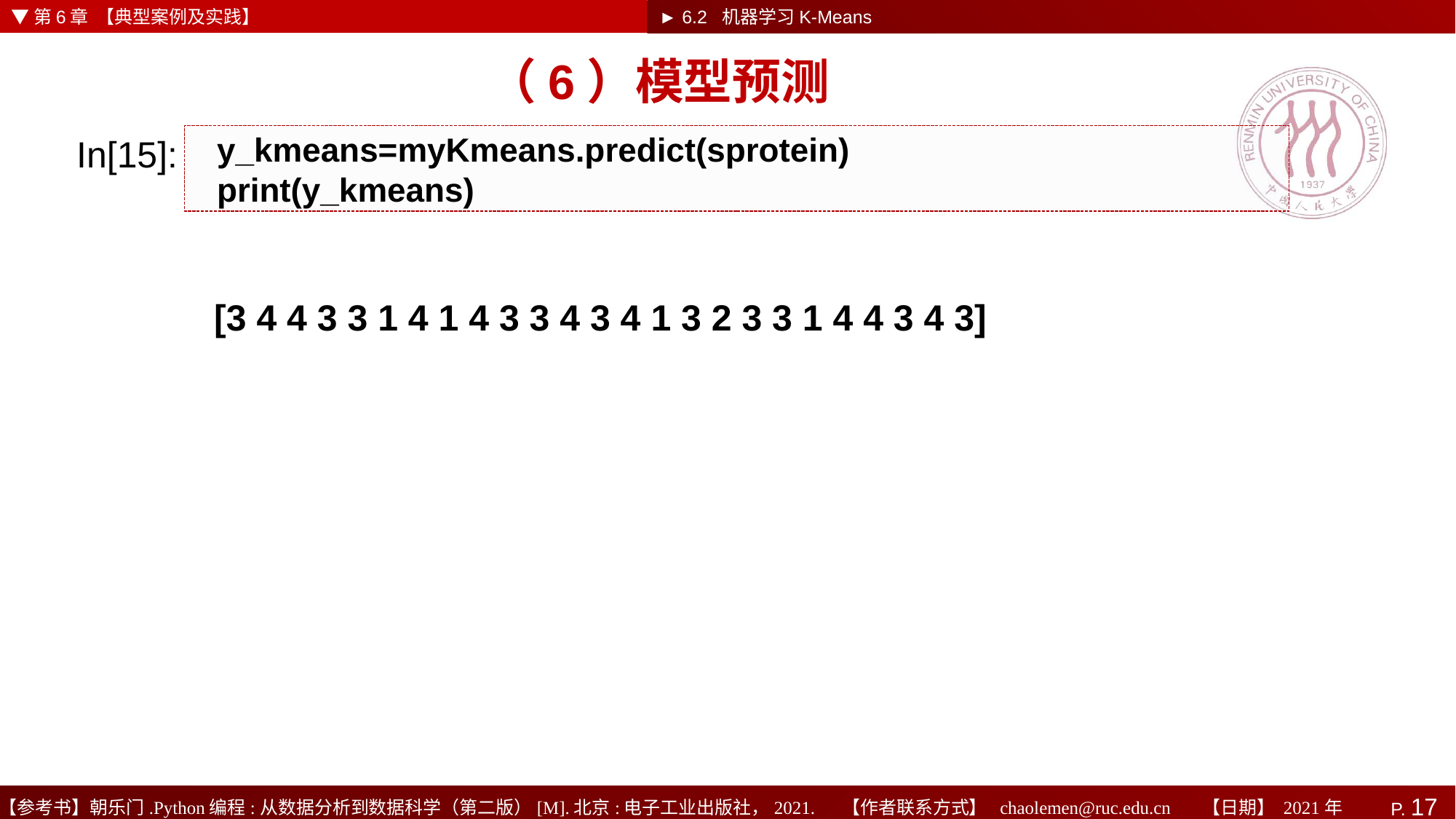

▼第6章  【典型案例及实践】
► 6.2  机器学习K-Means
# （6）模型预测
In[15]:
y_kmeans=myKmeans.predict(sprotein)
print(y_kmeans)
[3 4 4 3 3 1 4 1 4 3 3 4 3 4 1 3 2 3 3 1 4 4 3 4 3]